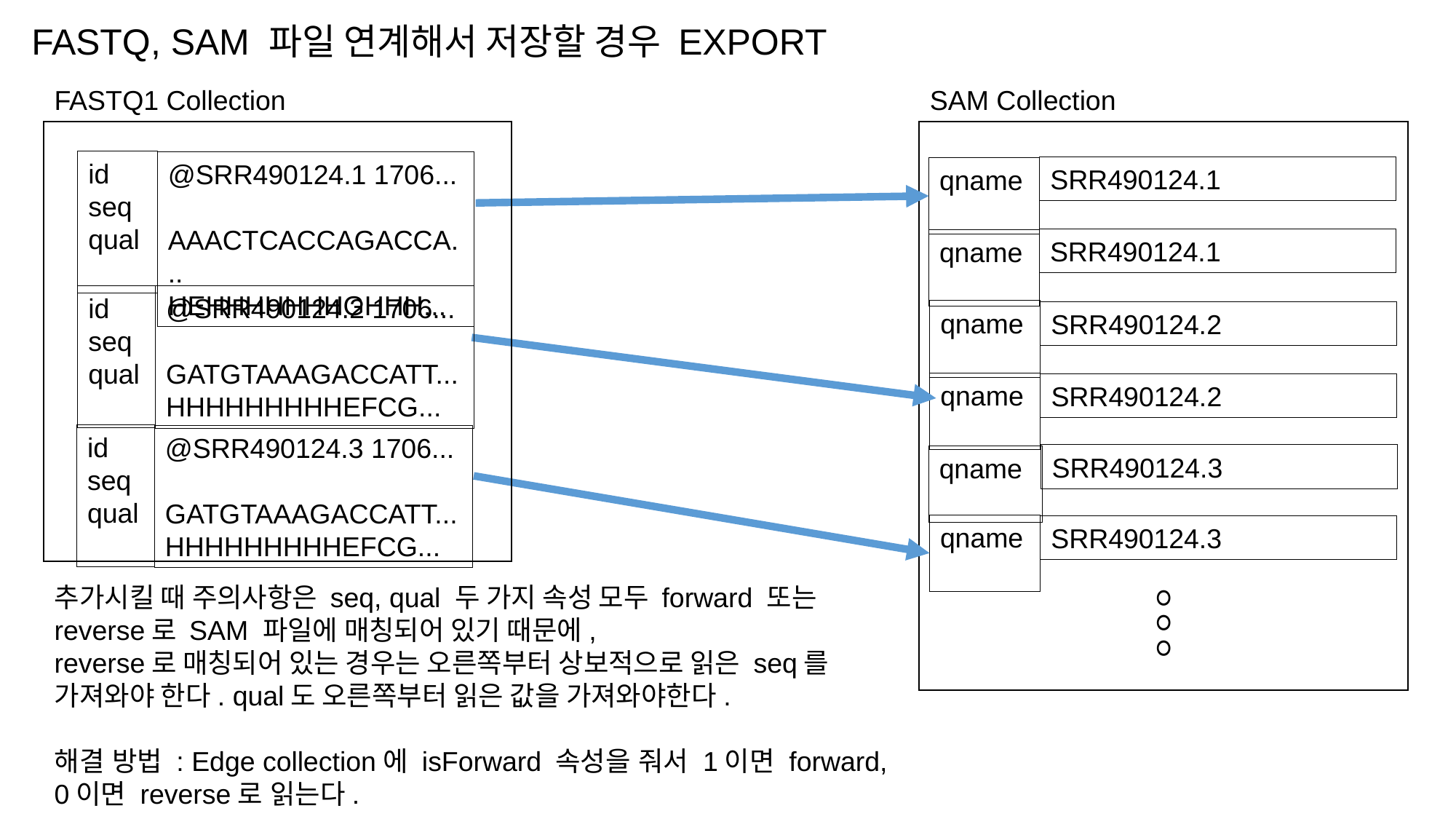

FASTQ, SAM 파일 연계해서 저장할 경우 EXPORT
FASTQ1 Collection

id
seq
qual
@SRR490124.1 1706...
AAACTCACCAGACCA...
HEHHHHHHHGHHH...
id
seq
qual
@SRR490124.2 1706...
GATGTAAAGACCATT...
HHHHHHHHHEFCG...
id
seq
qual
@SRR490124.3 1706...
GATGTAAAGACCATT...
HHHHHHHHHEFCG...
SAM Collection

SRR490124.1
qname
SRR490124.1
qname
qname
SRR490124.2
qname
SRR490124.2
SRR490124.3
qname
qname
SRR490124.3
ㅇㅇㅇ
추가시킬 때 주의사항은 seq, qual 두 가지 속성 모두 forward 또는 reverse로 SAM 파일에 매칭되어 있기 때문에,
reverse로 매칭되어 있는 경우는 오른쪽부터 상보적으로 읽은 seq를 가져와야 한다. qual도 오른쪽부터 읽은 값을 가져와야한다.

해결 방법 : Edge collection에 isForward 속성을 줘서 1이면 forward,
0이면 reverse로 읽는다.